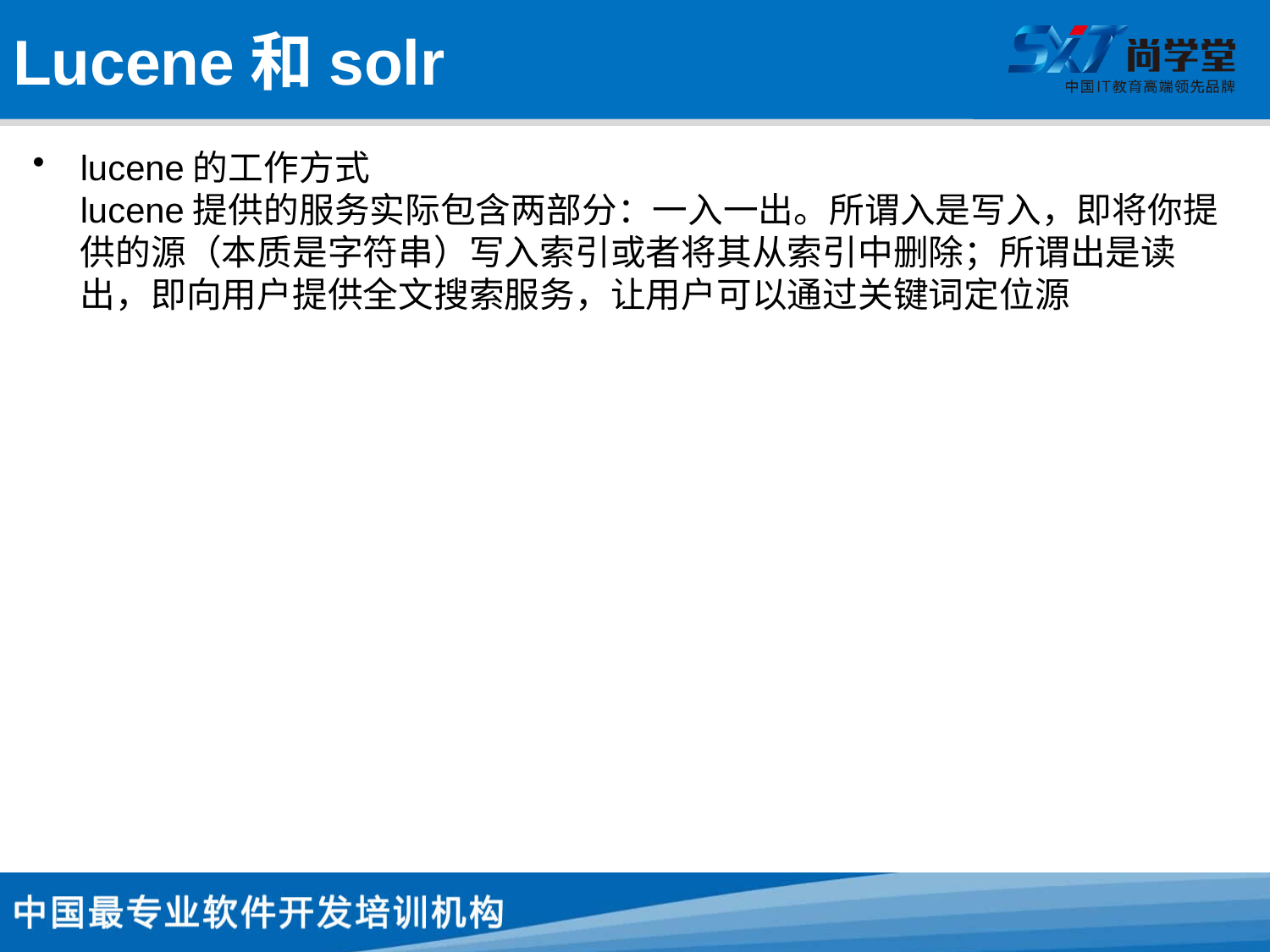

# Lucene和solr
lucene的工作方式
lucene提供的服务实际包含两部分：一入一出。所谓入是写入，即将你提供的源（本质是字符串）写入索引或者将其从索引中删除；所谓出是读出，即向用户提供全文搜索服务，让用户可以通过关键词定位源